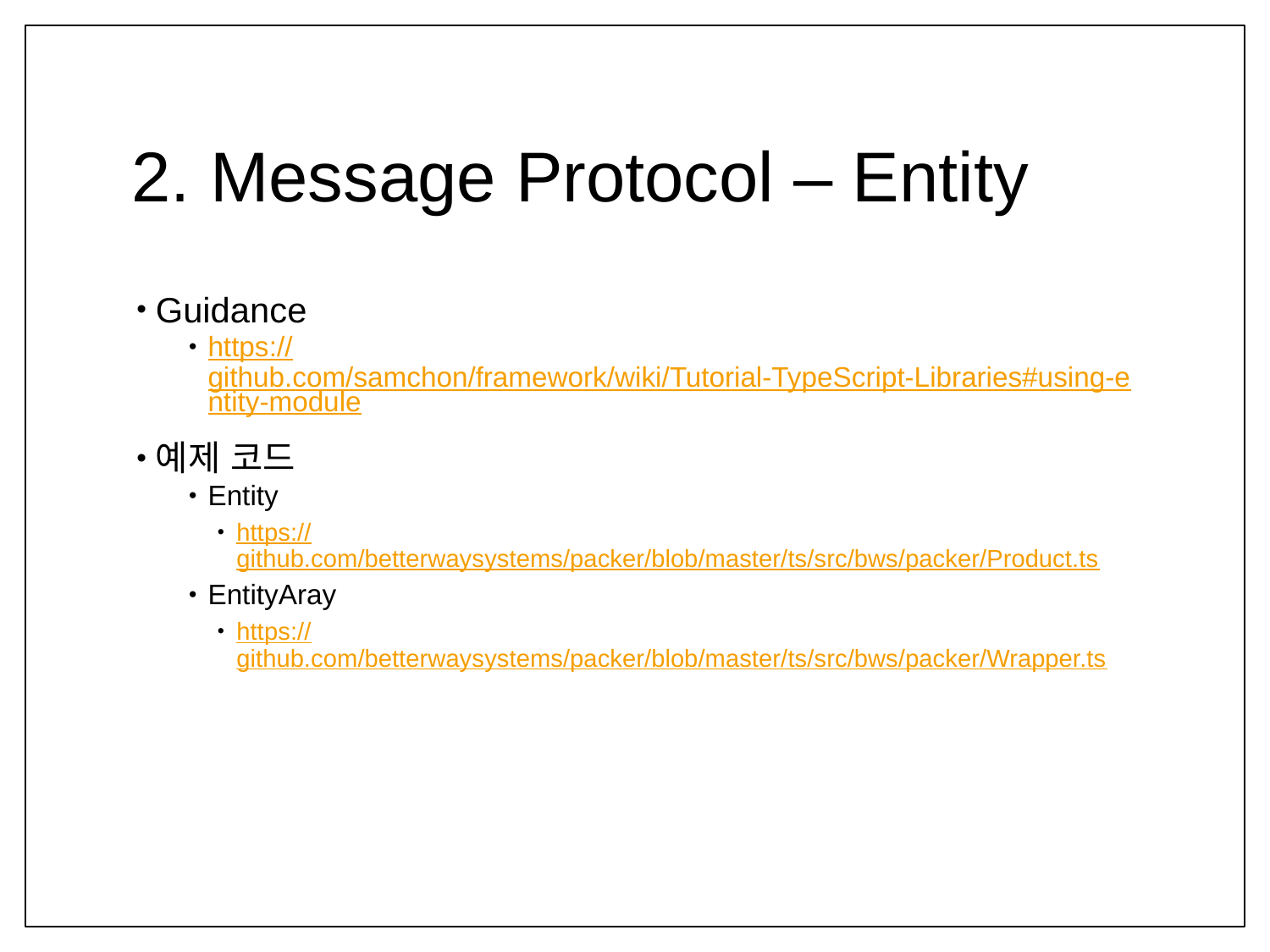

# 2. Message Protocol – Entity
Guidance
https://github.com/samchon/framework/wiki/Tutorial-TypeScript-Libraries#using-entity-module
예제 코드
Entity
https://github.com/betterwaysystems/packer/blob/master/ts/src/bws/packer/Product.ts
EntityAray
https://github.com/betterwaysystems/packer/blob/master/ts/src/bws/packer/Wrapper.ts